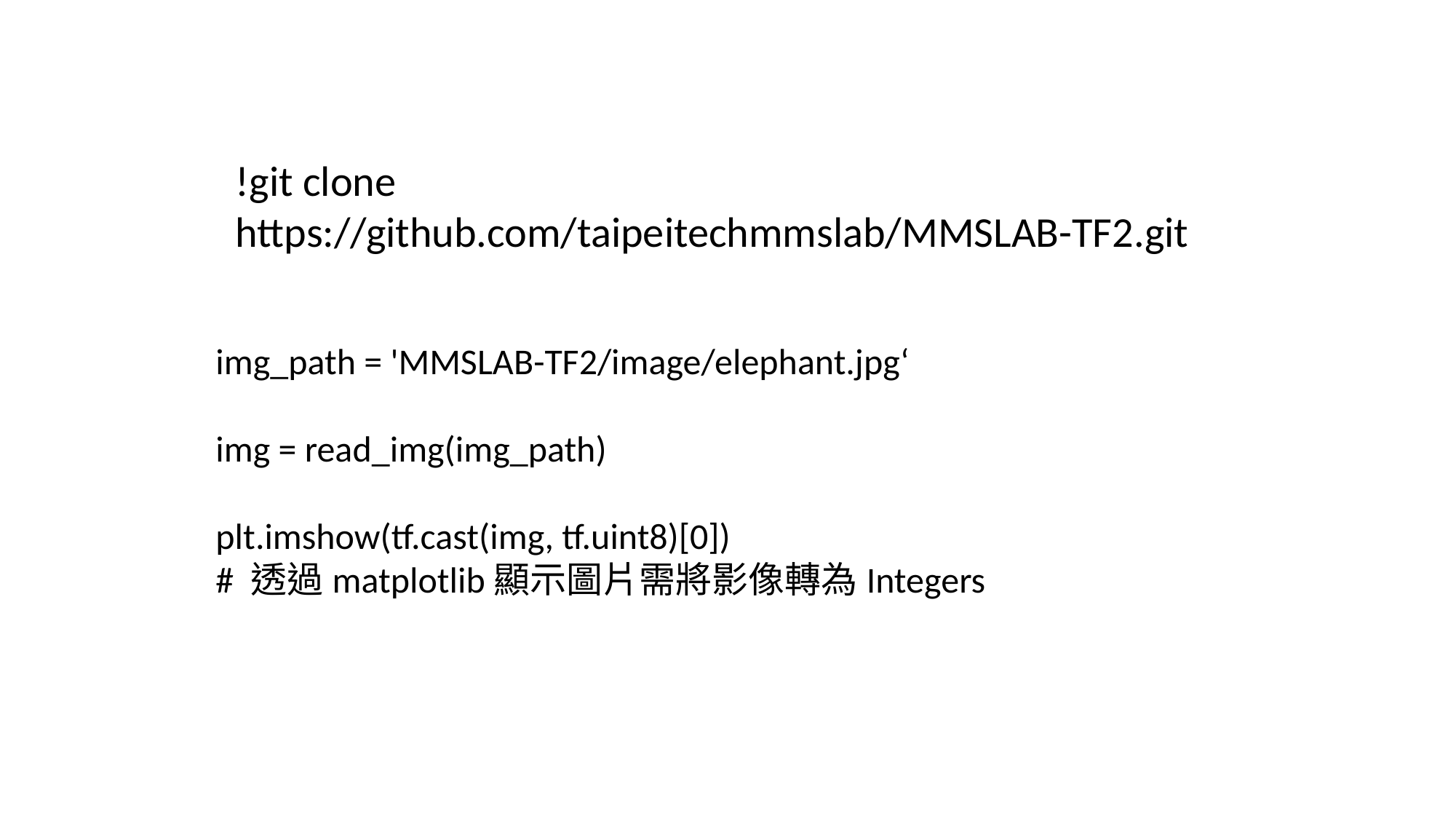

!git clone https://github.com/taipeitechmmslab/MMSLAB-TF2.git
img_path = 'MMSLAB-TF2/image/elephant.jpg‘

img = read_img(img_path)

plt.imshow(tf.cast(img, tf.uint8)[0])
# 透過matplotlib顯示圖片需將影像轉為Integers